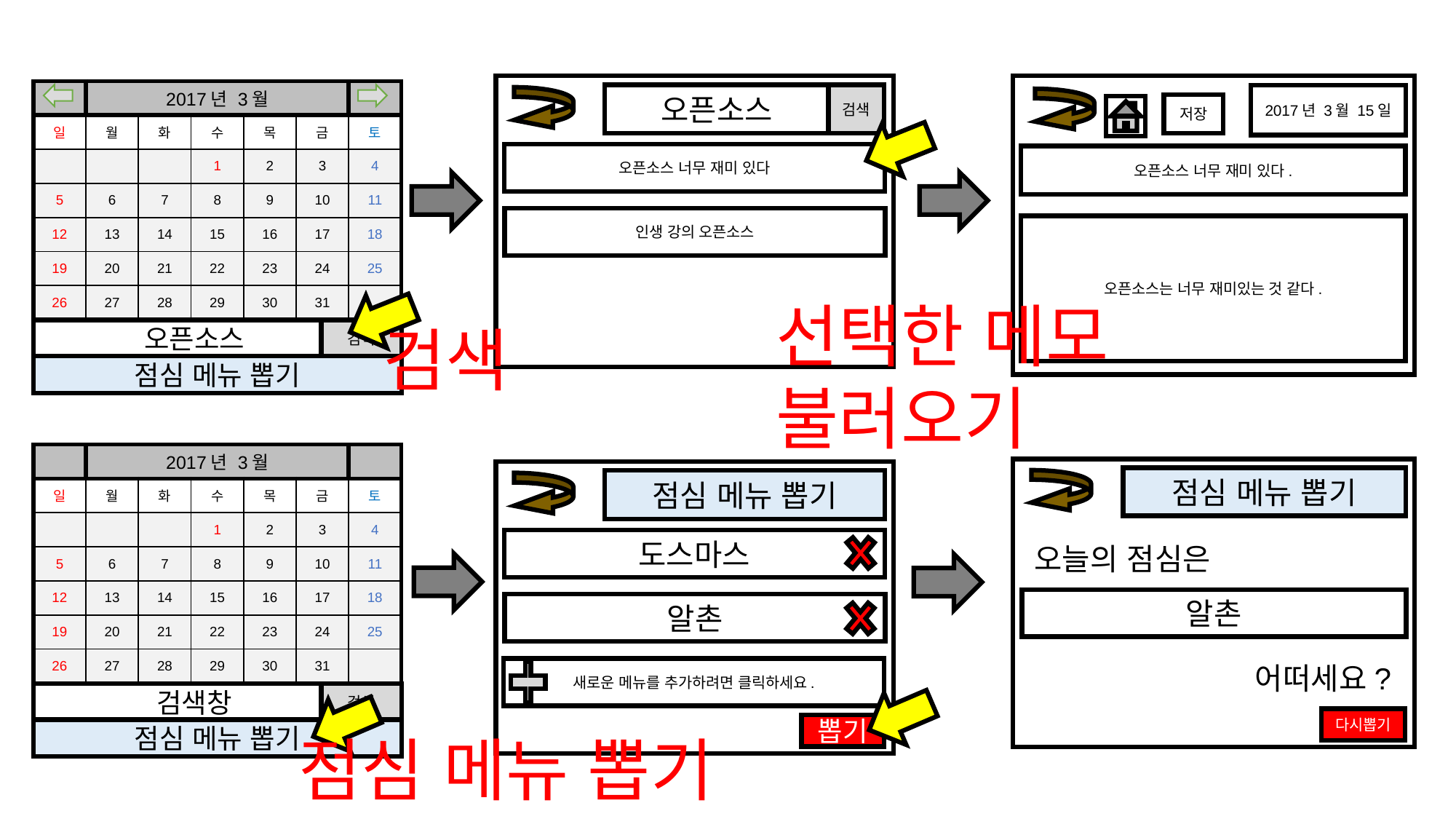

2017년 3월 15일
오픈소스 너무 재미 있다.
오픈소스는 너무 재미있는 것 같다.

오픈소스
오픈소스 너무 재미 있다
인생 강의 오픈소스
검색

|  | 2017년 3월 |  |  |  |  |  |
| --- | --- | --- | --- | --- | --- | --- |
| 일 | 월 | 화 | 수 | 목 | 금 | 토 |
|  |  |  | 1 | 2 | 3 | 4 |
| 5 | 6 | 7 | 8 | 9 | 10 | 11 |
| 12 | 13 | 14 | 15 | 16 | 17 | 18 |
| 19 | 20 | 21 | 22 | 23 | 24 | 25 |
| 26 | 27 | 28 | 29 | 30 | 31 |  |

저장

선택한 메모 불러오기

검색
오픈소스
검색
점심 메뉴 뽑기
|  | 2017년 3월 |  |  |  |  |  |
| --- | --- | --- | --- | --- | --- | --- |
| 일 | 월 | 화 | 수 | 목 | 금 | 토 |
|  |  |  | 1 | 2 | 3 | 4 |
| 5 | 6 | 7 | 8 | 9 | 10 | 11 |
| 12 | 13 | 14 | 15 | 16 | 17 | 18 |
| 19 | 20 | 21 | 22 | 23 | 24 | 25 |
| 26 | 27 | 28 | 29 | 30 | 31 |  |

점심 메뉴 뽑기
알촌

오늘의 점심은
어떠세요?
다시뽑기

점심 메뉴 뽑기
도스마스
알촌

새로운 메뉴를 추가하려면 클릭하세요.

뽑기

검색창
검색
점심 메뉴 뽑기

점심 메뉴 뽑기